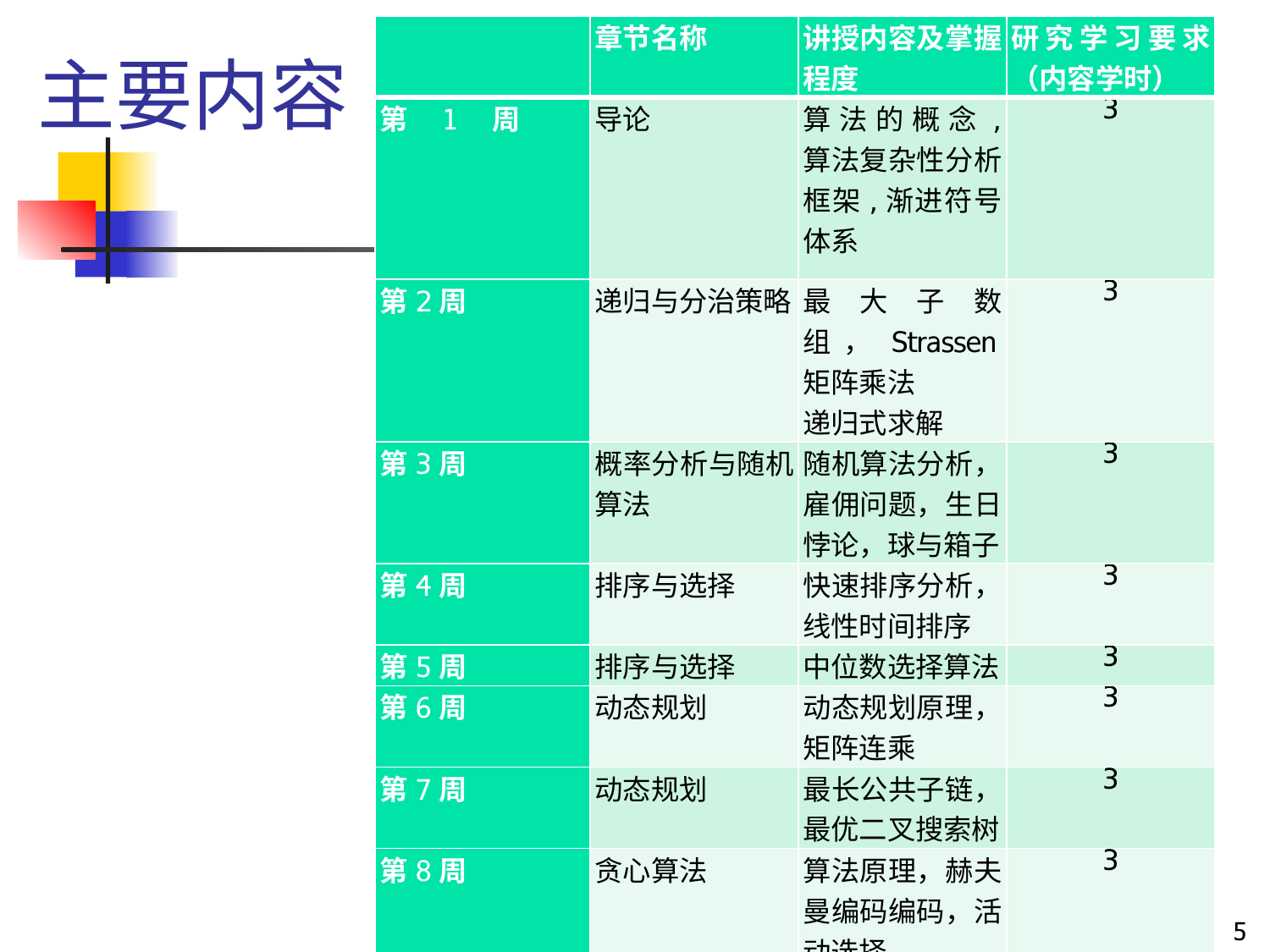

|  | 章节名称 | 讲授内容及掌握程度 | 研究学习要求（内容学时） |
| --- | --- | --- | --- |
| 第1周 | 导论 | 算法的概念, 算法复杂性分析框架,渐进符号体系 | 3 |
| 第2周 | 递归与分治策略 | 最大子数组，Strassen矩阵乘法 递归式求解 | 3 |
| 第3周 | 概率分析与随机算法 | 随机算法分析，雇佣问题，生日悖论，球与箱子 | 3 |
| 第4周 | 排序与选择 | 快速排序分析，线性时间排序 | 3 |
| 第5周 | 排序与选择 | 中位数选择算法 | 3 |
| 第6周 | 动态规划 | 动态规划原理，矩阵连乘 | 3 |
| 第7周 | 动态规划 | 最长公共子链，最优二叉搜索树 | 3 |
| 第8周 | 贪心算法 | 算法原理，赫夫曼编码编码，活动选择 | 3 |
| 第9周 | 期中考试 |  |  |
# 主要内容

5